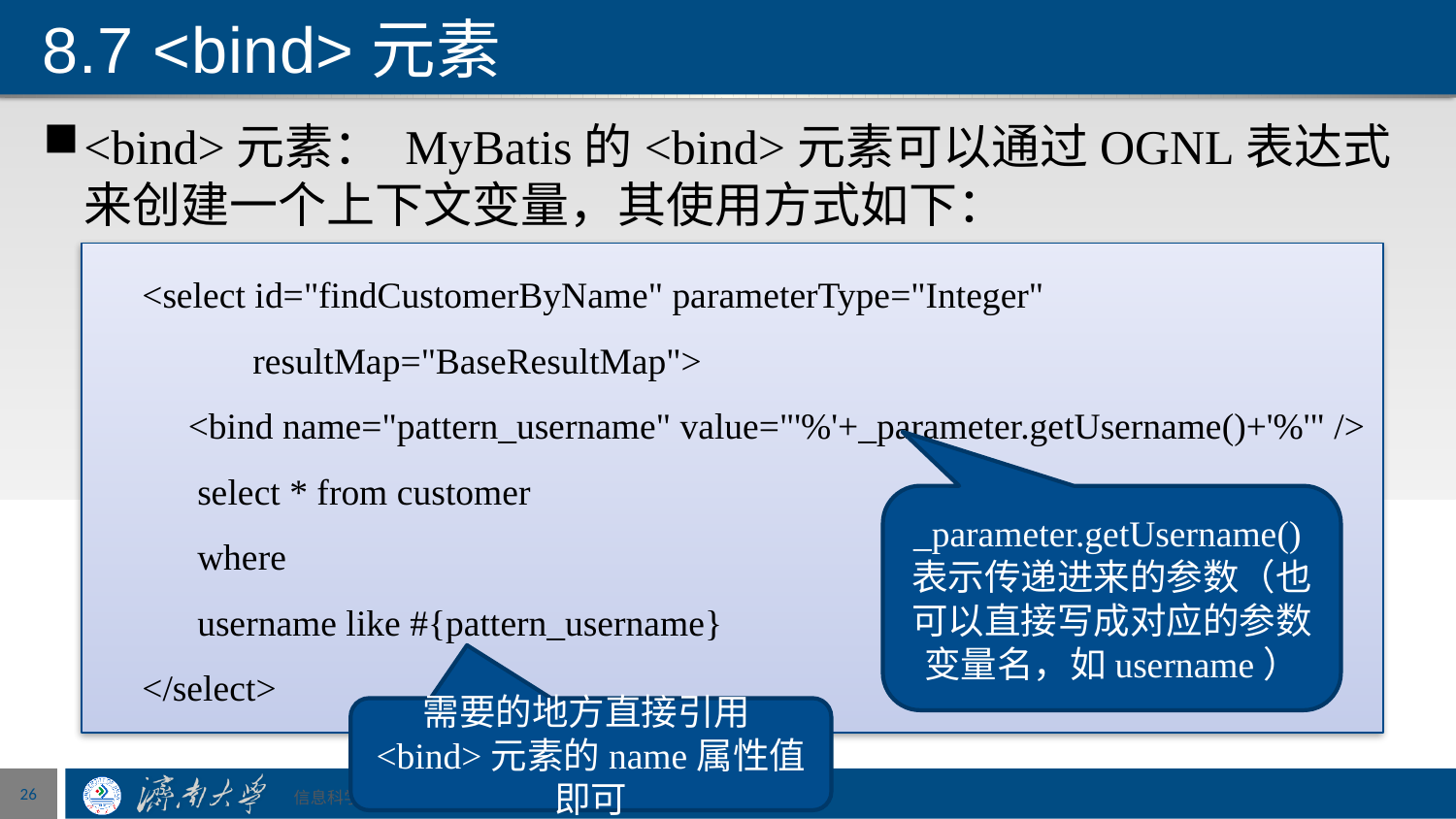

# 8.7 <bind>元素
<bind>元素： MyBatis的<bind>元素可以通过OGNL表达式来创建一个上下文变量，其使用方式如下：

     <select id="findCustomerByName" parameterType="Integer"
                 resultMap="BaseResultMap">
          <bind name="pattern_username" value="'%'+_parameter.getUsername()+'%'" />
           select * from customer
           where
           username like #{pattern_username}
     </select>
_parameter.getUsername()表示传递进来的参数（也可以直接写成对应的参数变量名，如username）
需要的地方直接引用<bind>元素的name属性值即可